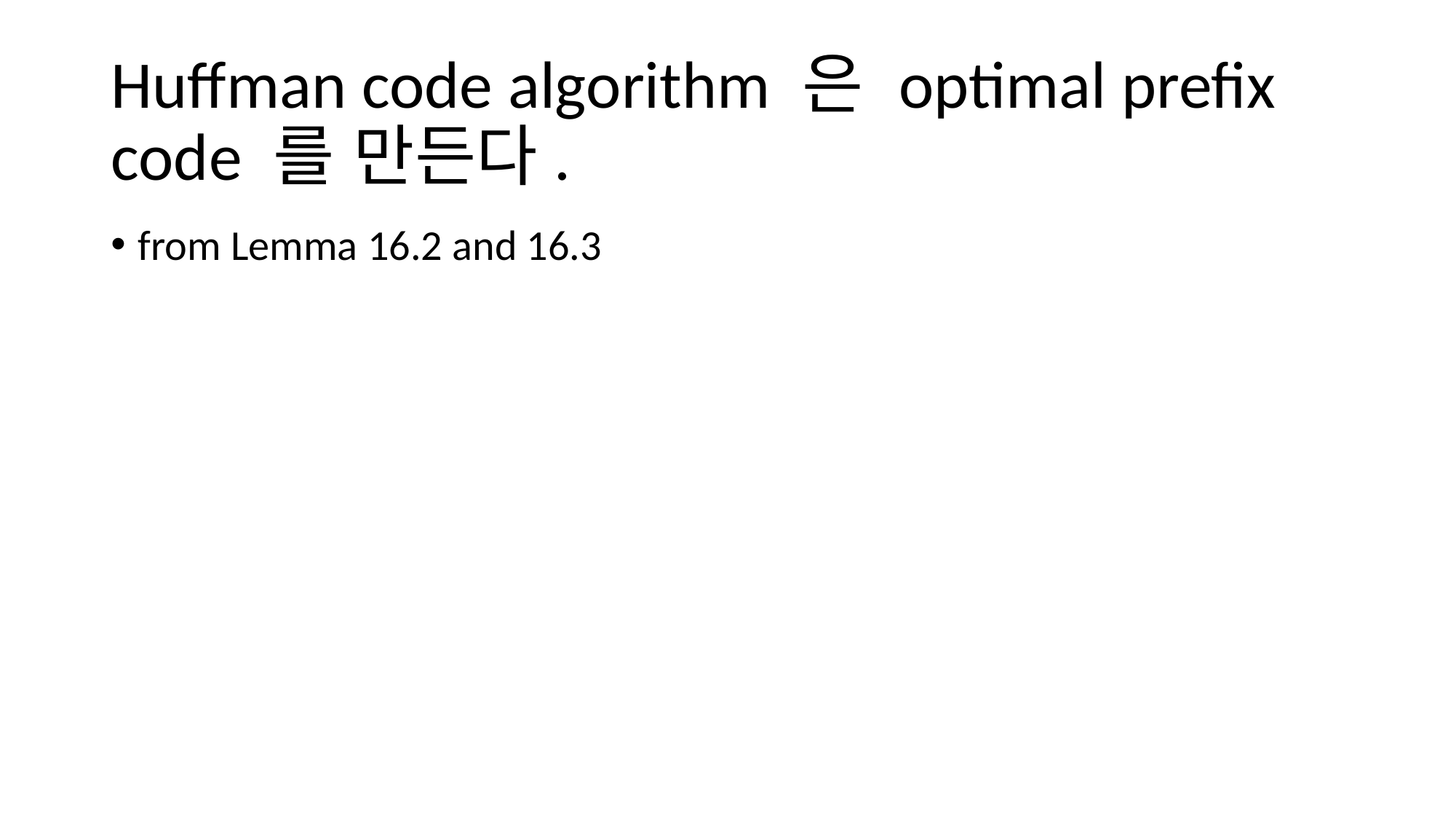

# Huffman code algorithm 은 optimal prefix code 를 만든다.
from Lemma 16.2 and 16.3